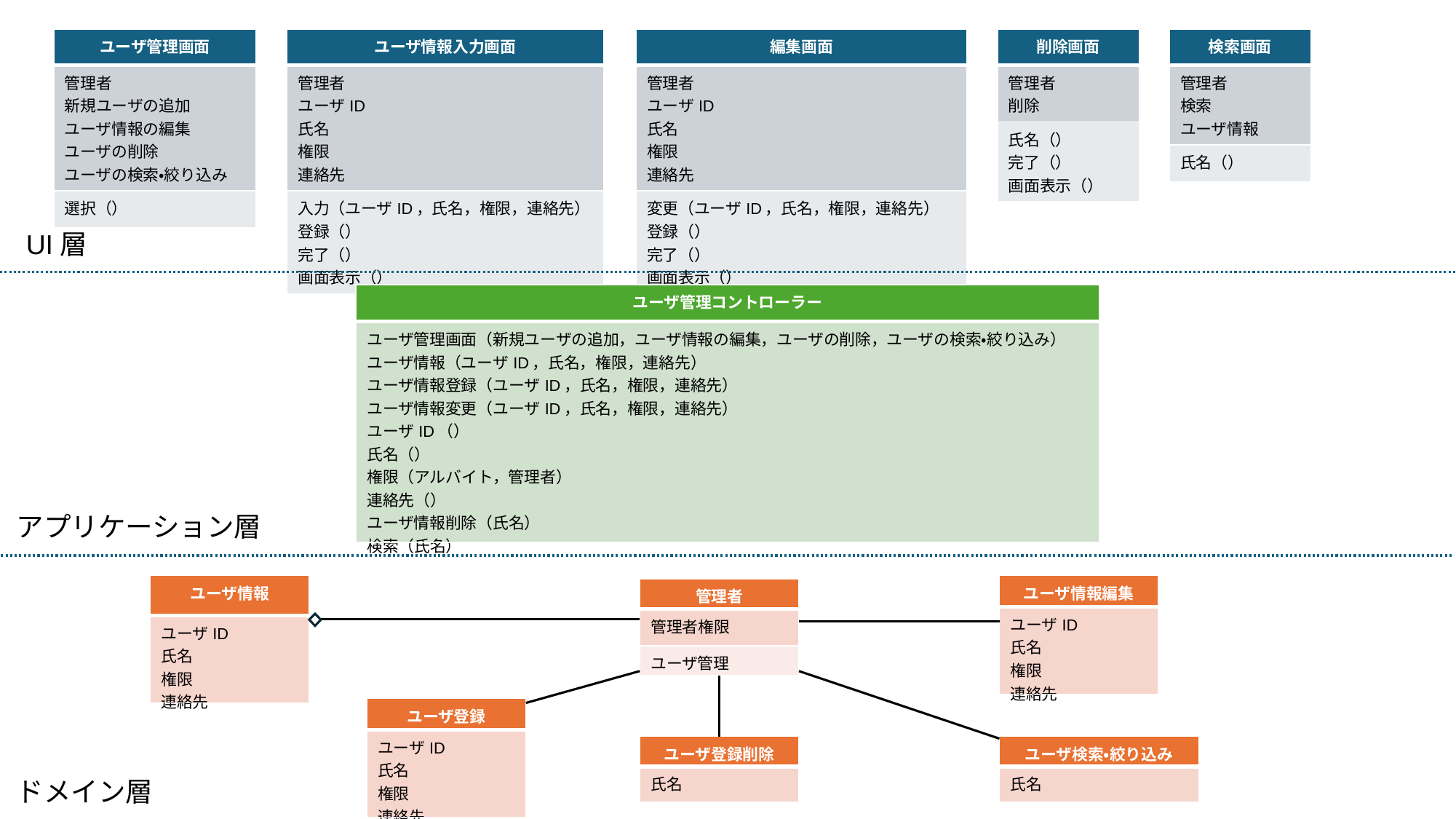

| ユーザ管理画面 |
| --- |
| 管理者 新規ユーザの追加 ユーザ情報の編集 ユーザの削除 ユーザの検索・絞り込み |
| 選択（） |
| ユーザ情報入力画面 |
| --- |
| 管理者 ユーザID 氏名 権限 連絡先 |
| 入力（ユーザID，氏名，権限，連絡先） 登録（） 完了（） 画面表示（） |
| 編集画面 |
| --- |
| 管理者 ユーザID 氏名 権限 連絡先 |
| 変更（ユーザID，氏名，権限，連絡先） 登録（） 完了（） 画面表示（） |
| 削除画面 |
| --- |
| 管理者 削除 |
| 氏名（） 完了（） 画面表示（） |
| 検索画面 |
| --- |
| 管理者 検索 ユーザ情報 |
| 氏名（） |
UI層
| ユーザ管理コントローラー |
| --- |
| ユーザ管理画面（新規ユーザの追加，ユーザ情報の編集，ユーザの削除，ユーザの検索・絞り込み） ユーザ情報（ユーザID，氏名，権限，連絡先） ユーザ情報登録（ユーザID，氏名，権限，連絡先） ユーザ情報変更（ユーザID，氏名，権限，連絡先） ユーザID（） 氏名（） 権限（アルバイト，管理者） 連絡先（） ユーザ情報削除（氏名） 検索（氏名） |
アプリケーション層
| ユーザ情報 |
| --- |
| ユーザID 氏名 権限 連絡先 |
| ユーザ情報編集 |
| --- |
| ユーザID 氏名 権限 連絡先 |
| 管理者 |
| --- |
| 管理者権限 |
| ユーザ管理 |

| ユーザ登録 |
| --- |
| ユーザID 氏名 権限 連絡先 |
| ユーザ登録削除 |
| --- |
| 氏名 |
| ユーザ検索・絞り込み |
| --- |
| 氏名 |
ドメイン層